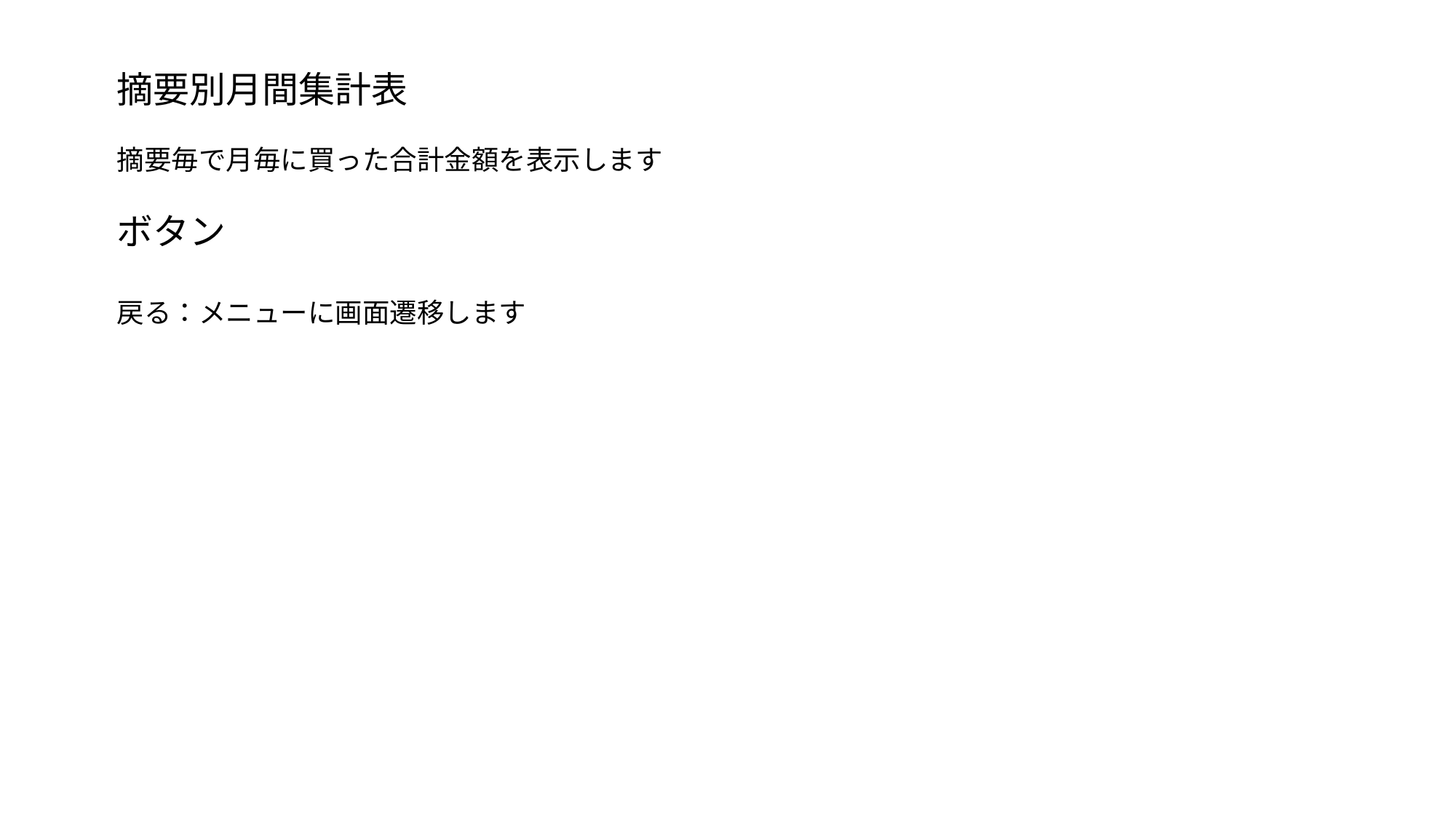

摘要別月間集計表

摘要毎で月毎に買った合計金額を表示します

ボタン

戻る：メニューに画面遷移します